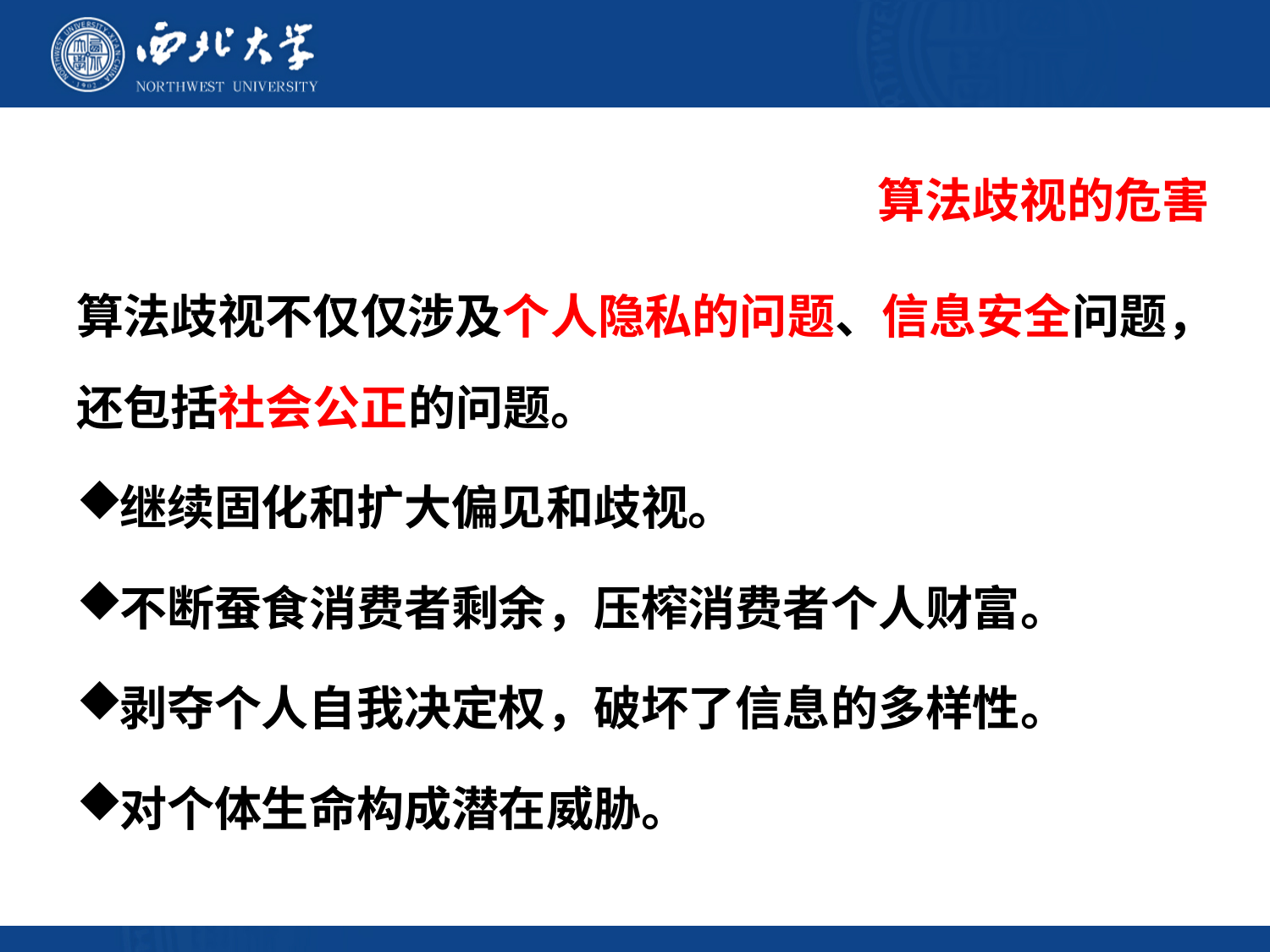

算法歧视的危害
算法歧视不仅仅涉及个人隐私的问题、信息安全问题，还包括社会公正的问题。
继续固化和扩大偏见和歧视。
不断蚕食消费者剩余，压榨消费者个人财富。
剥夺个人自我决定权，破坏了信息的多样性。
对个体生命构成潜在威胁。